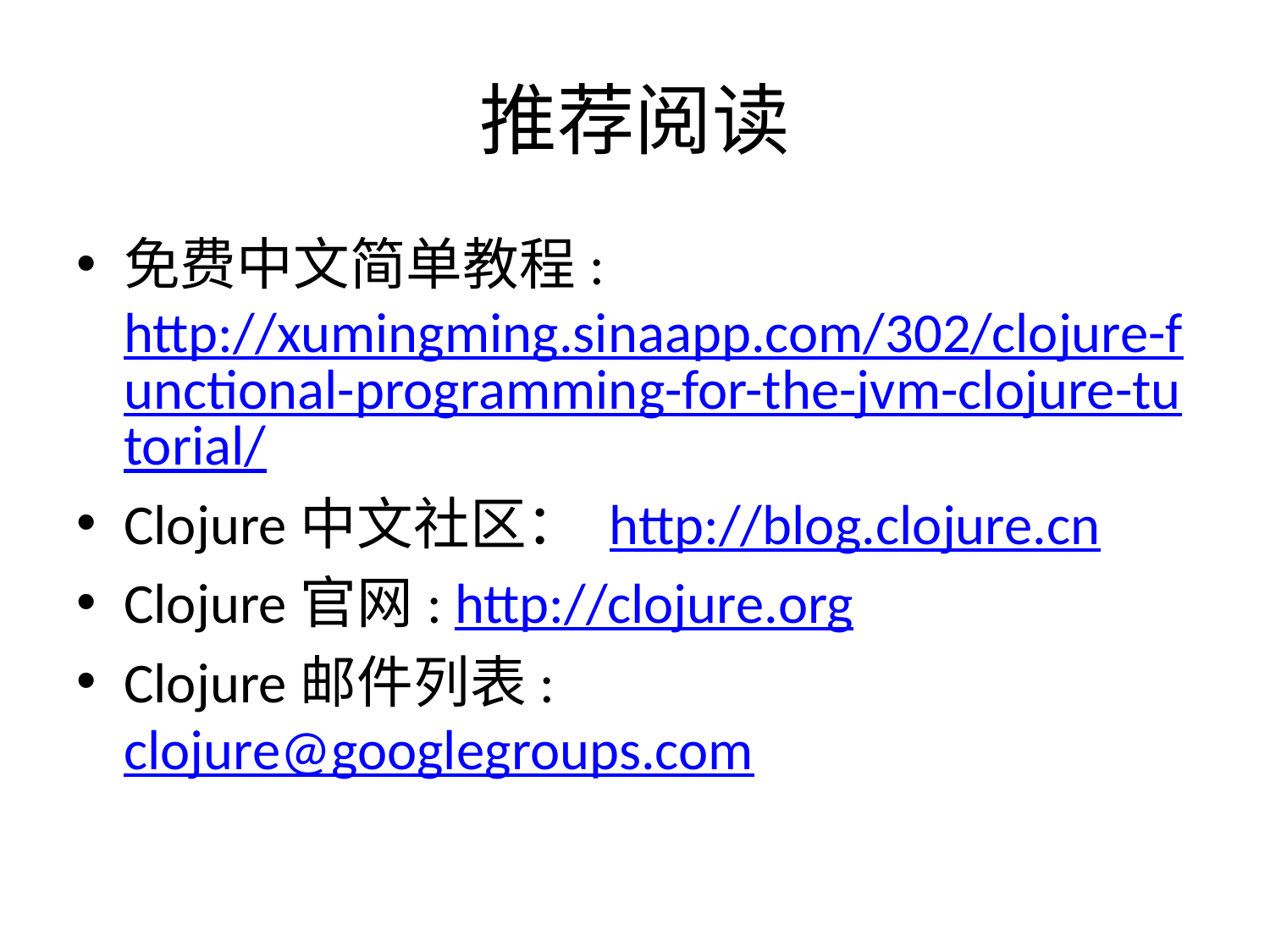

# 推荐阅读
免费中文简单教程: http://xumingming.sinaapp.com/302/clojure-functional-programming-for-the-jvm-clojure-tutorial/
Clojure中文社区： http://blog.clojure.cn
Clojure官网: http://clojure.org
Clojure邮件列表: clojure@googlegroups.com